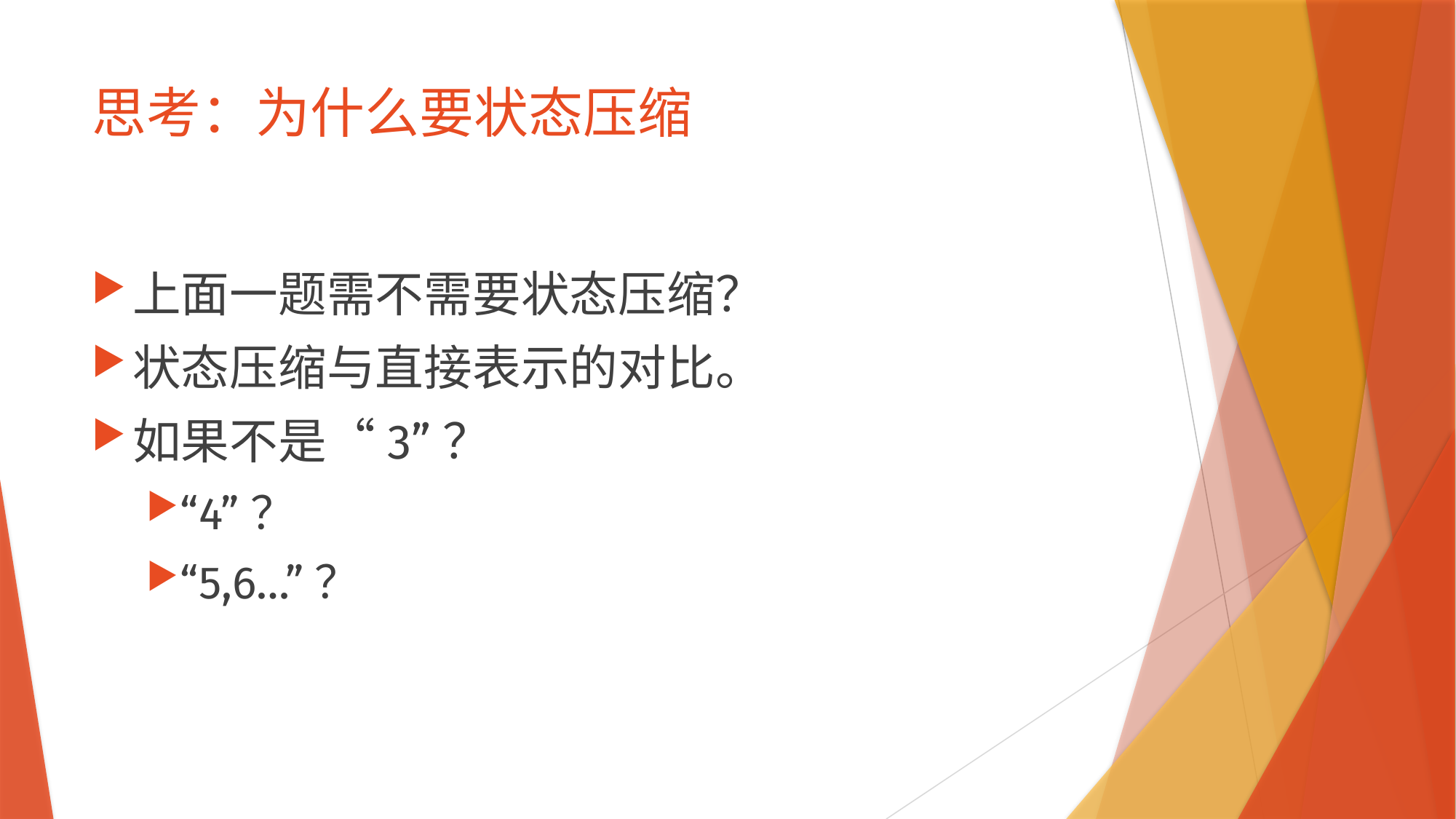

# 思考：为什么要状态压缩
上面一题需不需要状态压缩？
状态压缩与直接表示的对比。
如果不是“3”？
“4”？
“5,6…”？